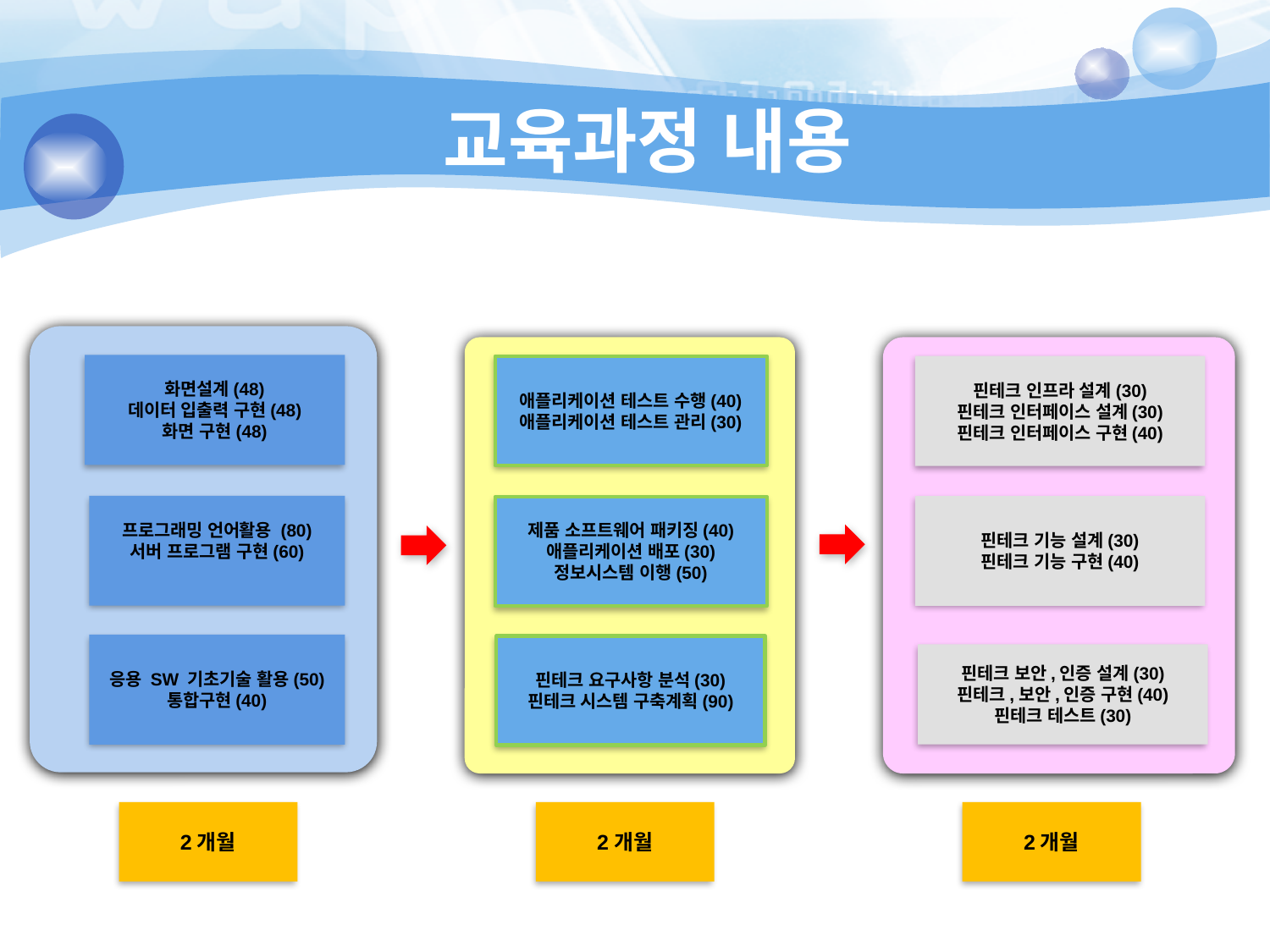

# 교육과정 내용

화면설계(48)
데이터 입출력 구현(48)
화면 구현(48)
애플리케이션 테스트 수행(40)
애플리케이션 테스트 관리(30)
핀테크 인프라 설계(30)
핀테크 인터페이스 설계(30)
핀테크 인터페이스 구현(40)
프로그래밍 언어활용 (80)
서버 프로그램 구현(60)

핀테크 기능 설계(30)
핀테크 기능 구현(40)
제품 소프트웨어 패키징(40)
애플리케이션 배포(30)
정보시스템 이행(50)

응용 SW 기초기술 활용(50)
통합구현(40)
핀테크 요구사항 분석(30)
핀테크 시스템 구축계획(90)
핀테크 보안,인증 설계(30)
핀테크,보안,인증 구현(40)
핀테크 테스트(30)
2개월
2개월
2개월